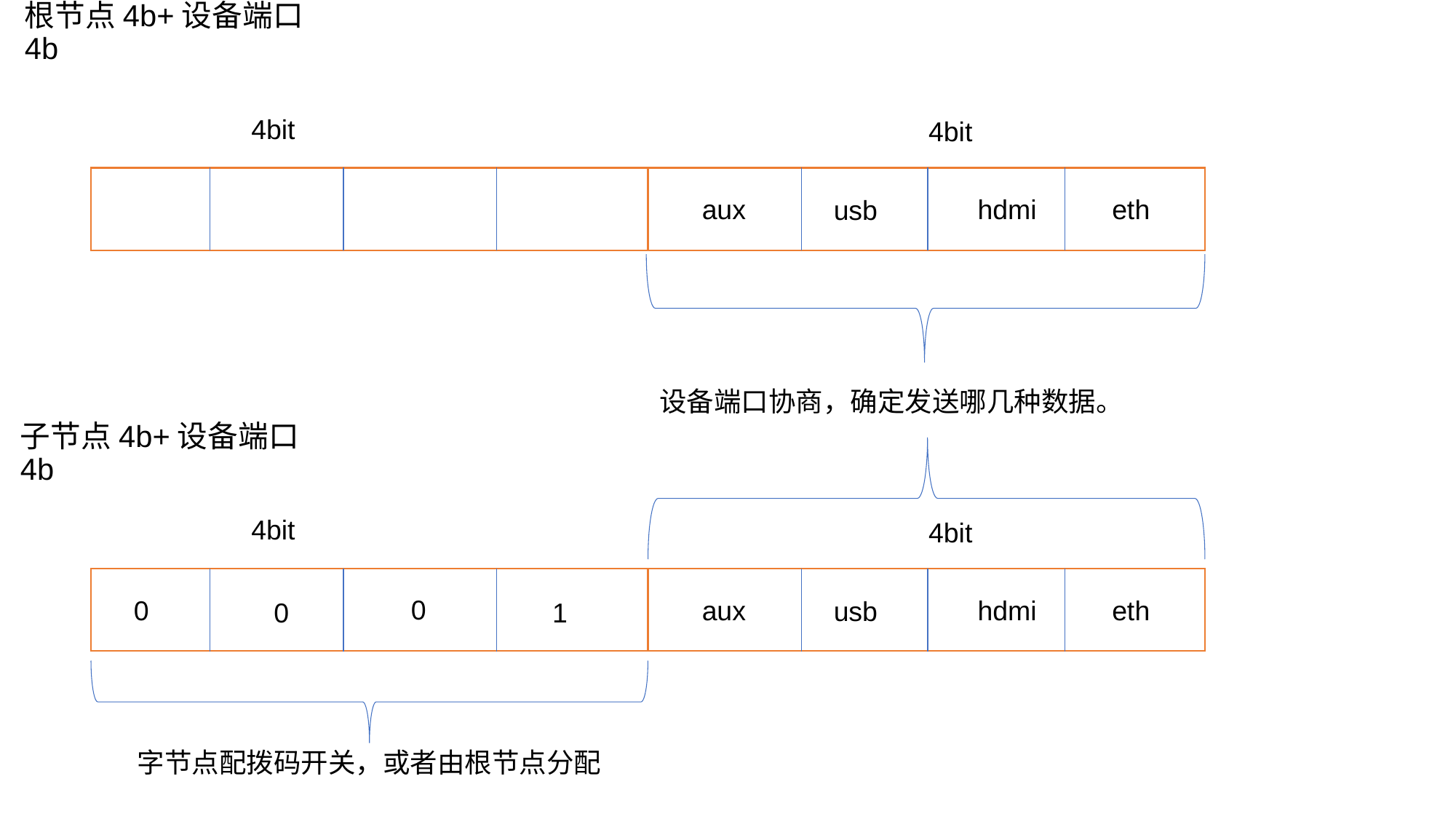

# 根节点4b+设备端口4b

4bit
4bit

aux
hdmi
eth
usb

设备端口协商，确定发送哪几种数据。

子节点4b+设备端口4b
4bit
4bit

0
0
aux
hdmi
eth
usb
0
1
字节点配拨码开关，或者由根节点分配